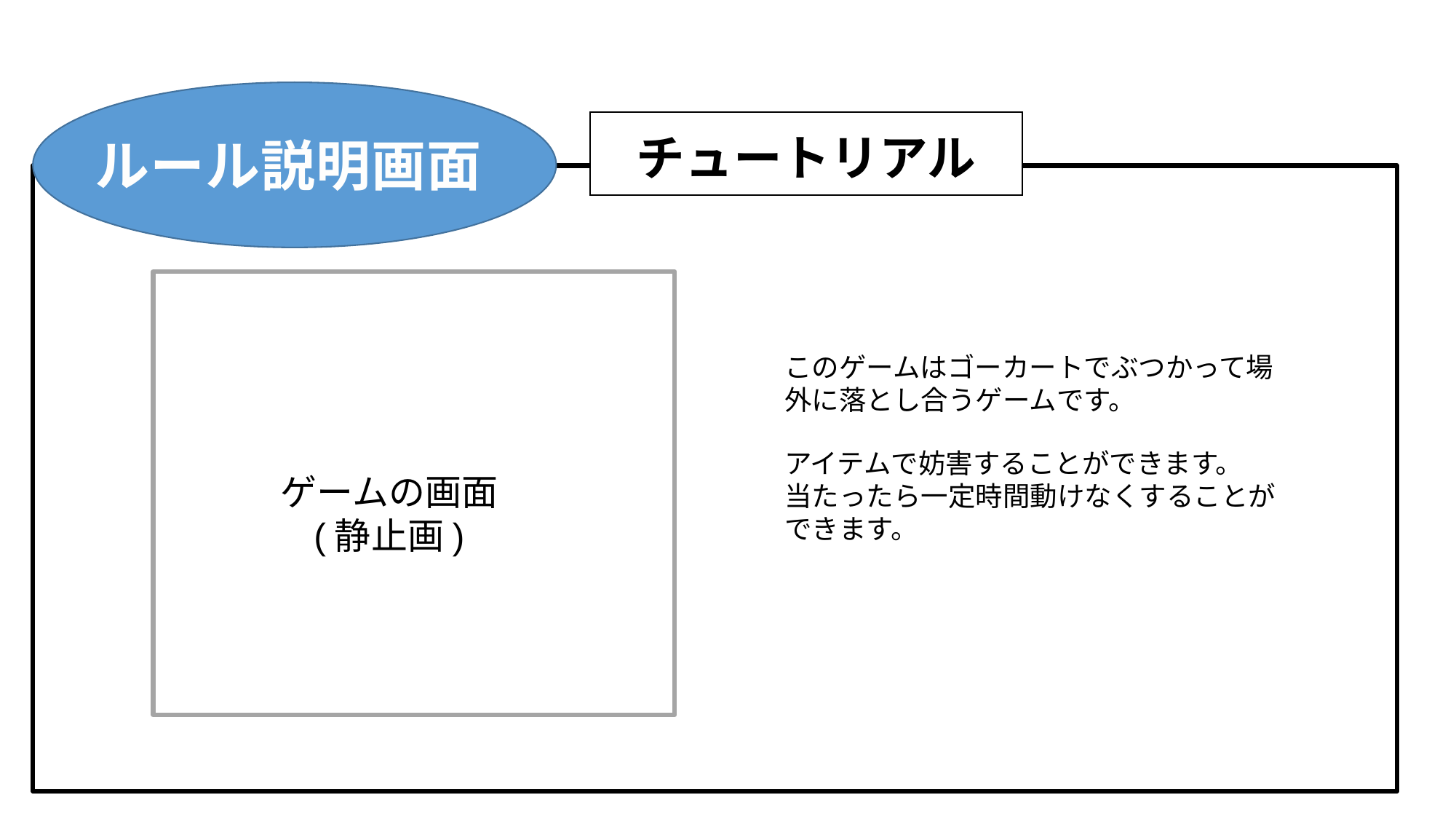

チュートリアル
ルール説明画面

このゲームはゴーカートでぶつかって場外に落とし合うゲームです。
アイテムで妨害することができます。
当たったら一定時間動けなくすることができます。
ゲームの画面
(静止画)